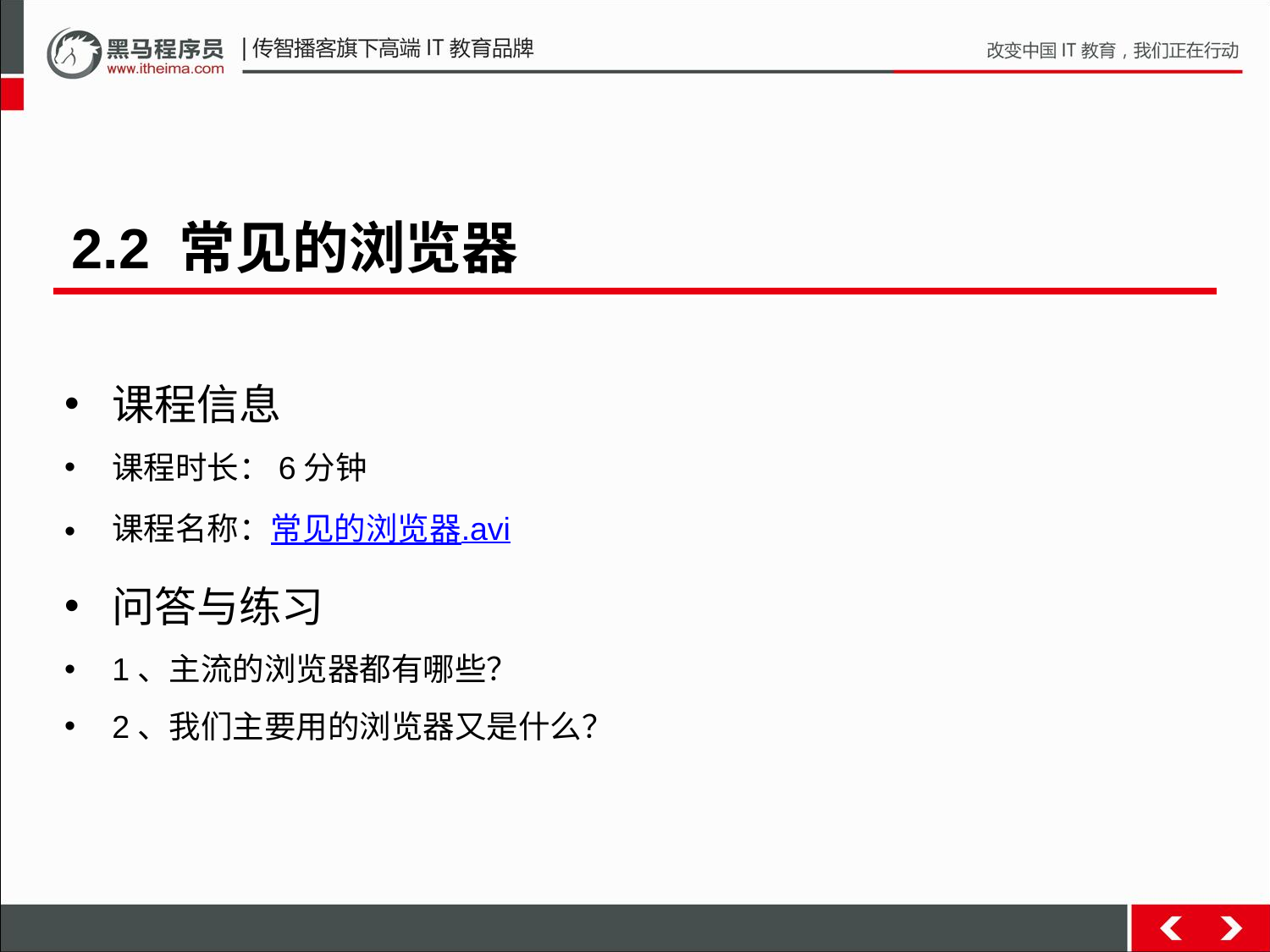

2.2 常见的浏览器
课程信息
课程时长：6分钟
课程名称：常见的浏览器.avi
问答与练习
1、主流的浏览器都有哪些？
2、我们主要用的浏览器又是什么？